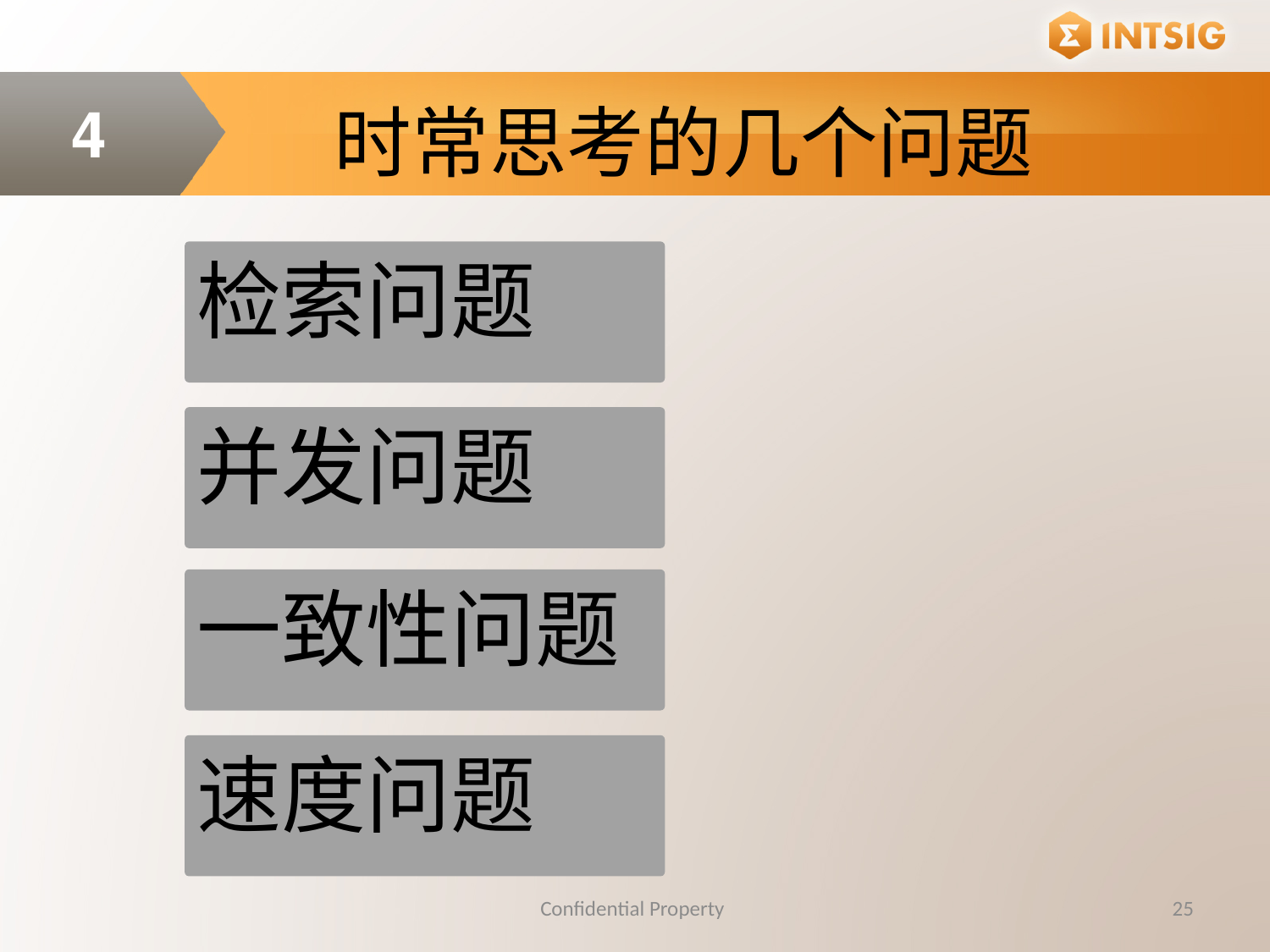

时常思考的几个问题
4

检索问题

并发问题

一致性问题

速度问题
Confidential Property
25